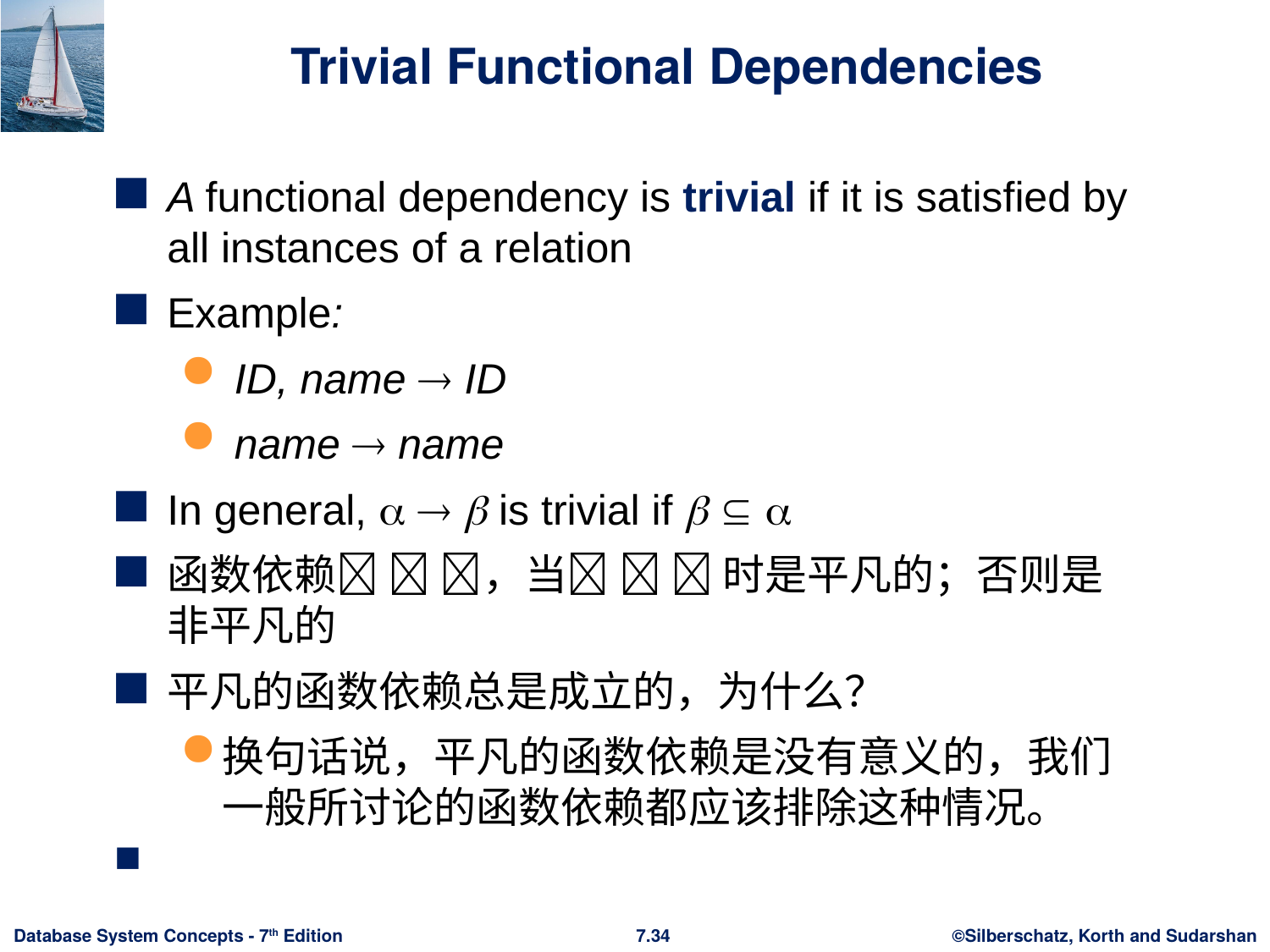

# Trivial Functional Dependencies
A functional dependency is trivial if it is satisfied by all instances of a relation
Example:
 ID, name → ID
 name → name
In general, α → β is trivial if β ⊆ α
函数依赖α → β，当β ⊆ α 时是平凡的；否则是非平凡的
平凡的函数依赖总是成立的，为什么？
换句话说，平凡的函数依赖是没有意义的，我们一般所讨论的函数依赖都应该排除这种情况。